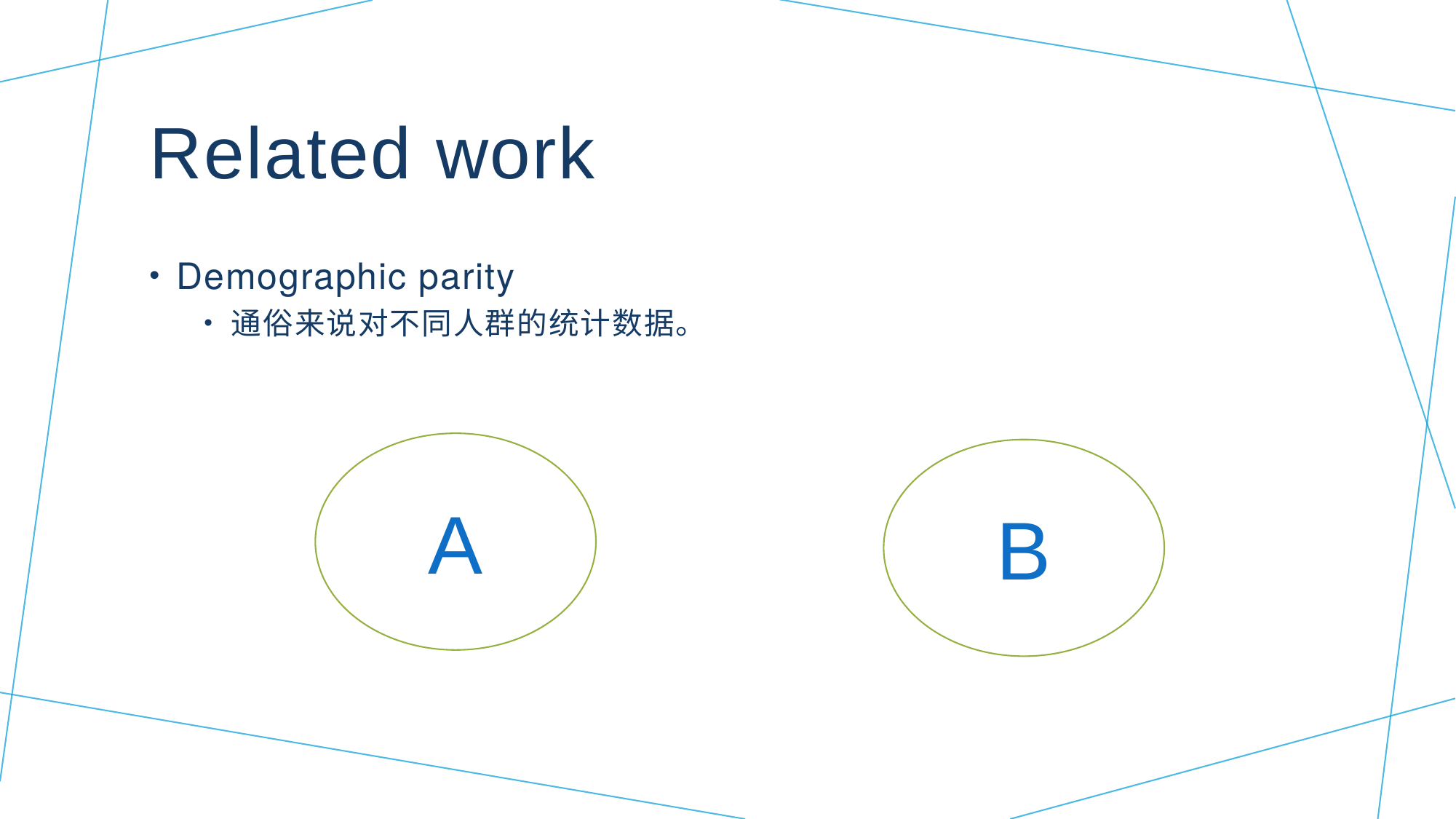

# Related work
Demographic parity
通俗来说对不同人群的统计数据。

A
B